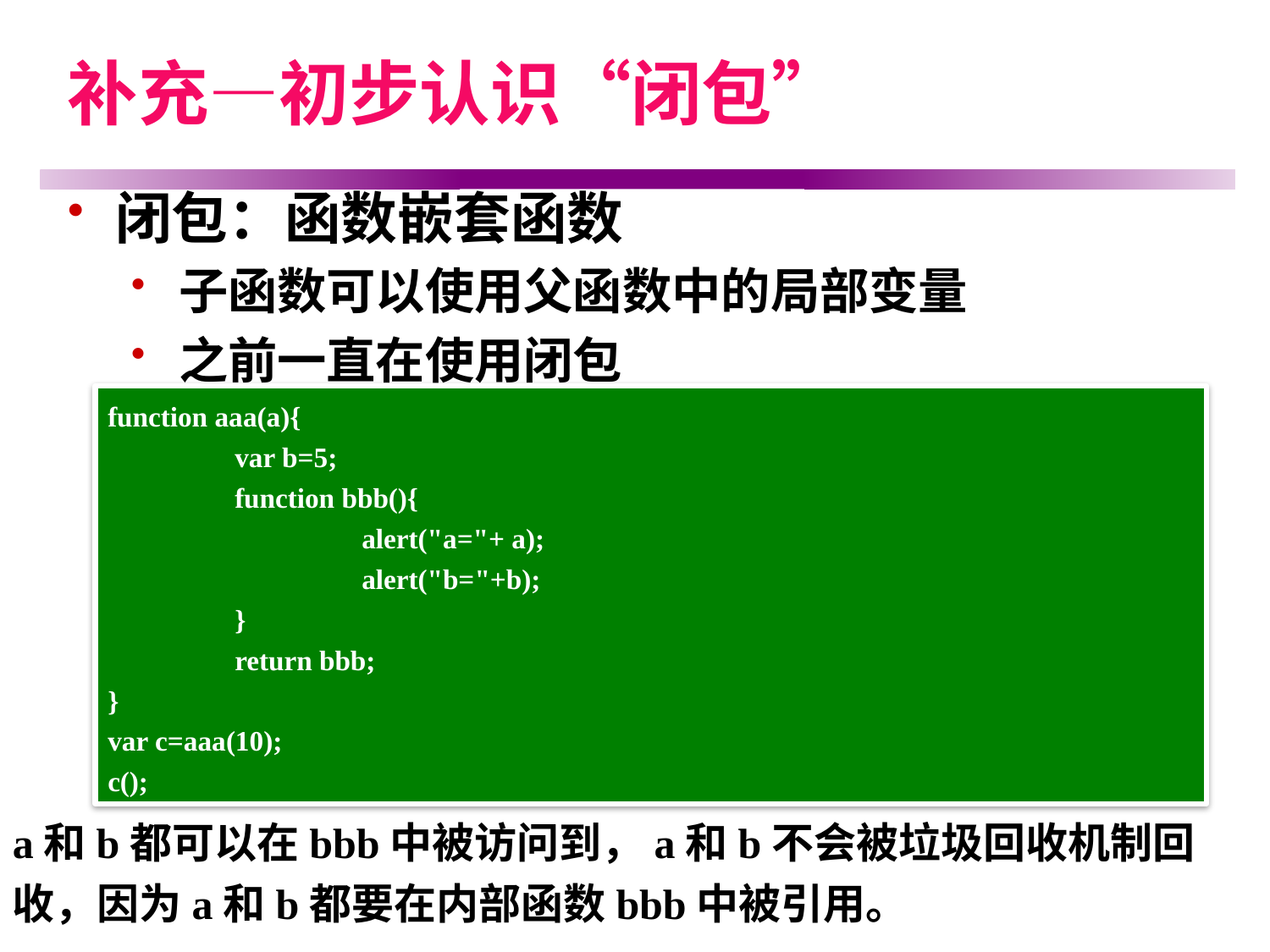

# 补充—初步认识“闭包”
闭包：函数嵌套函数
子函数可以使用父函数中的局部变量
之前一直在使用闭包

function aaa(a){
	var b=5;
	function bbb(){
		alert("a="+ a);
		alert("b="+b);
	}
	return bbb;
}
var c=aaa(10);
c();
a和b都可以在bbb中被访问到，a和b不会被垃圾回收机制回收，因为a和b都要在内部函数bbb中被引用。